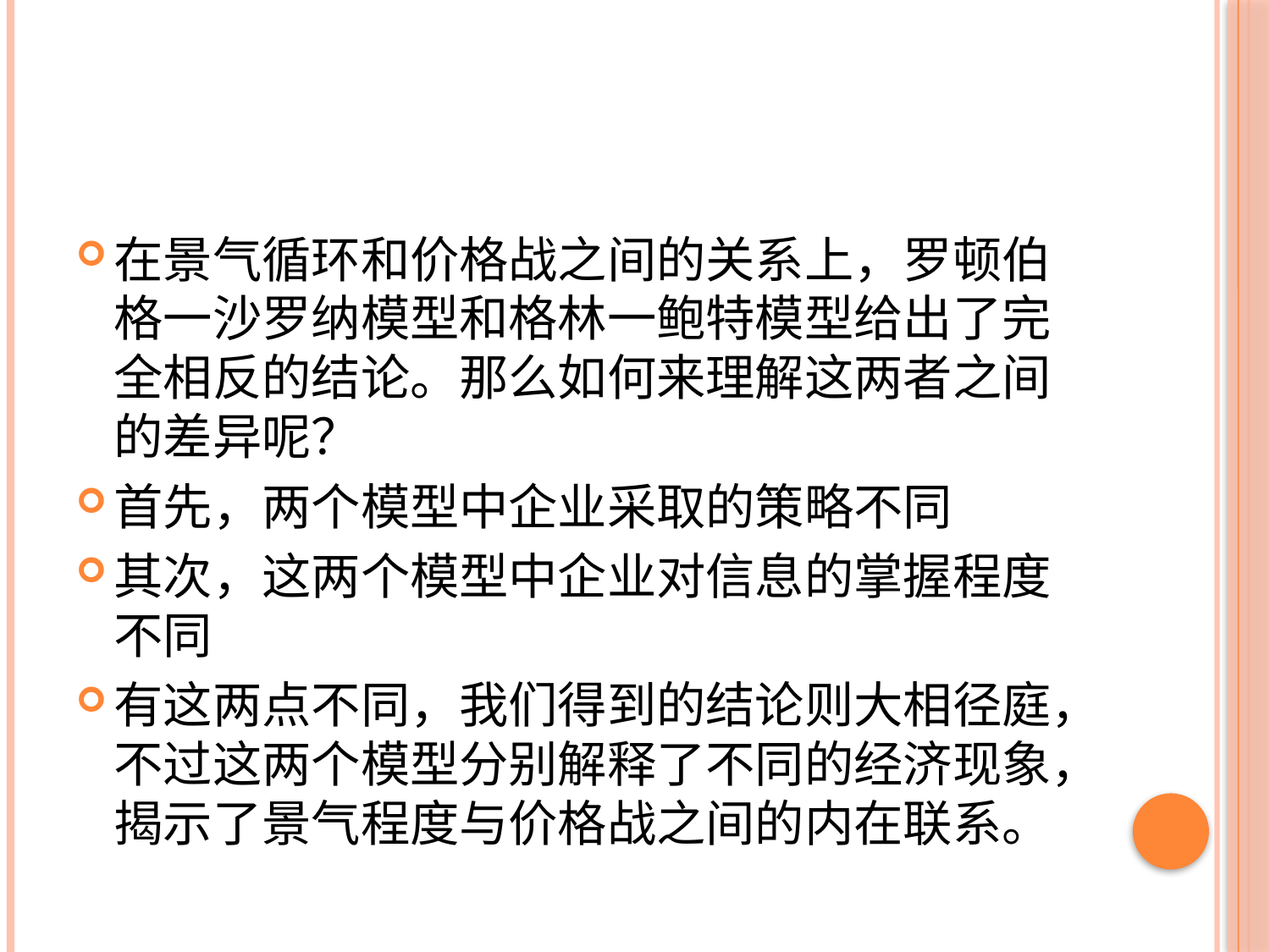

#
在景气循环和价格战之间的关系上，罗顿伯格一沙罗纳模型和格林一鲍特模型给出了完全相反的结论。那么如何来理解这两者之间的差异呢？
首先，两个模型中企业采取的策略不同
其次，这两个模型中企业对信息的掌握程度不同
有这两点不同，我们得到的结论则大相径庭，不过这两个模型分别解释了不同的经济现象，揭示了景气程度与价格战之间的内在联系。